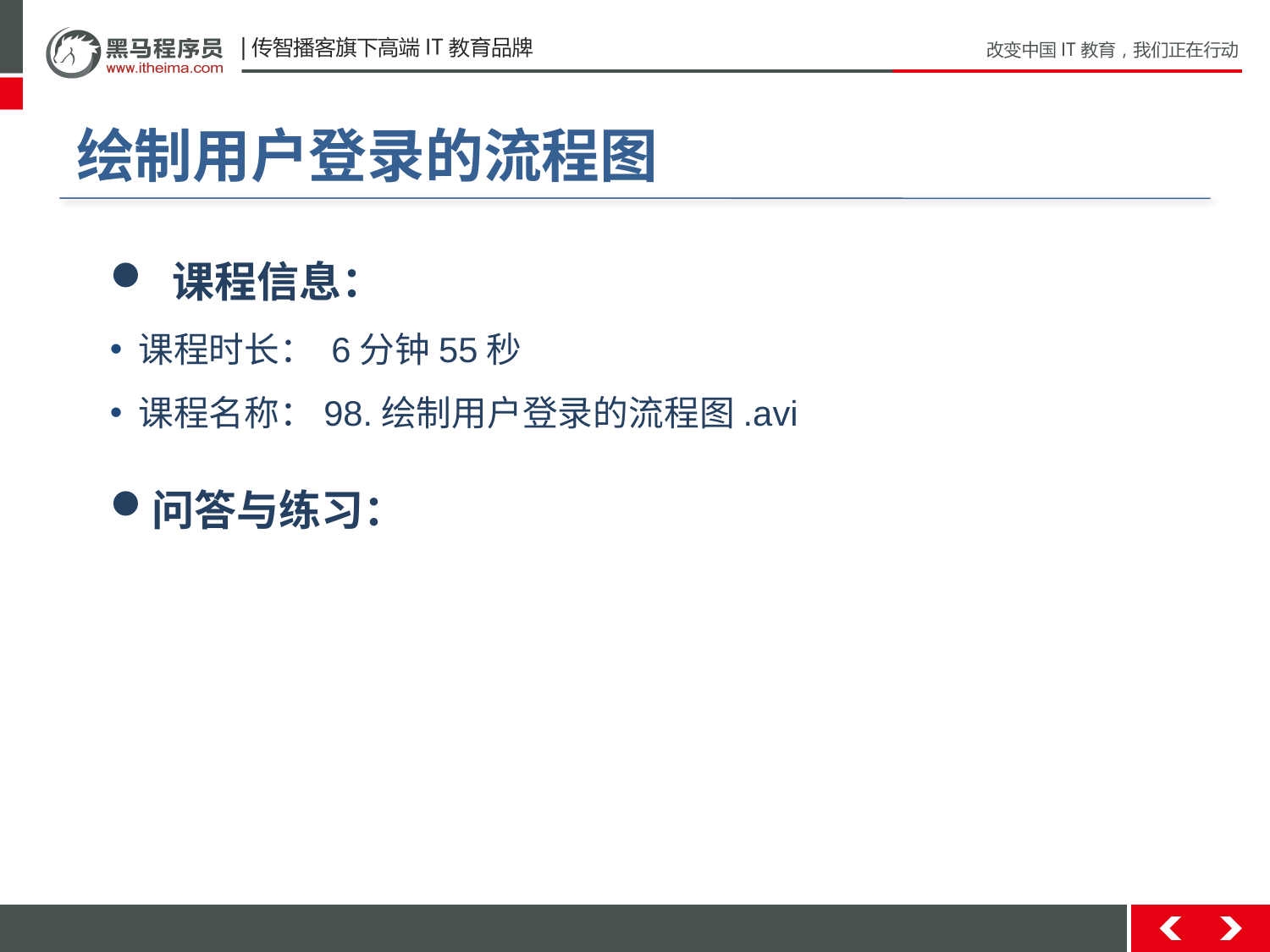

# 绘制用户登录的流程图
 课程信息：
 课程时长： 6分钟55秒
 课程名称：98.绘制用户登录的流程图.avi
问答与练习：